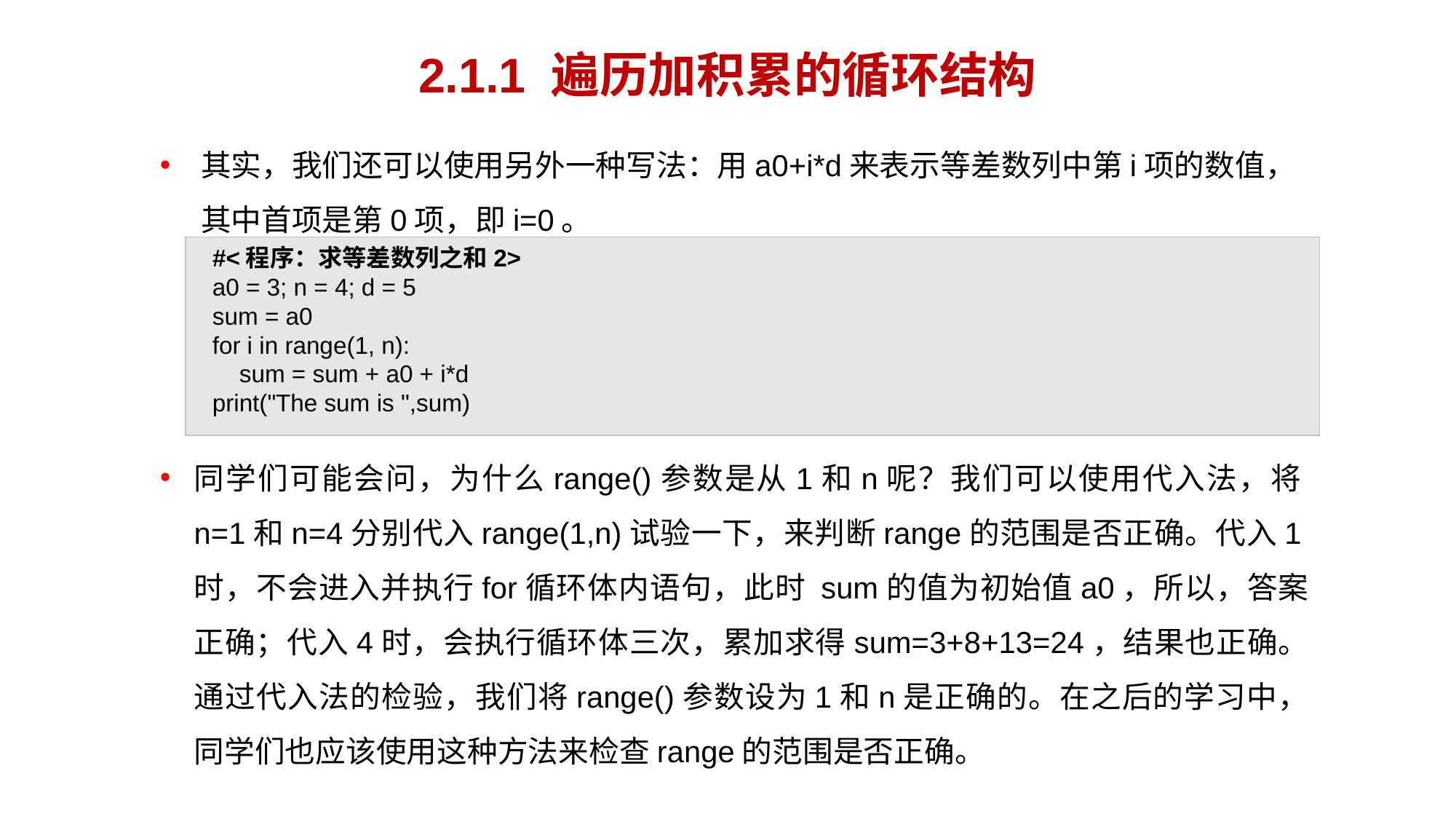

# 2.1.1 遍历加积累的循环结构
其实，我们还可以使用另外一种写法：用a0+i*d来表示等差数列中第i项的数值，其中首项是第0项，即i=0。

#<程序：求等差数列之和2>
a0 = 3; n = 4; d = 5
sum = a0
for i in range(1, n):
    sum = sum + a0 + i*d
print("The sum is ",sum)

同学们可能会问，为什么range()参数是从1和n呢？我们可以使用代入法，将n=1和n=4分别代入range(1,n)试验一下，来判断range的范围是否正确。代入1时，不会进入并执行for循环体内语句，此时 sum的值为初始值a0，所以，答案正确；代入4时，会执行循环体三次，累加求得sum=3+8+13=24，结果也正确。通过代入法的检验，我们将range()参数设为1和n是正确的。在之后的学习中，同学们也应该使用这种方法来检查range的范围是否正确。